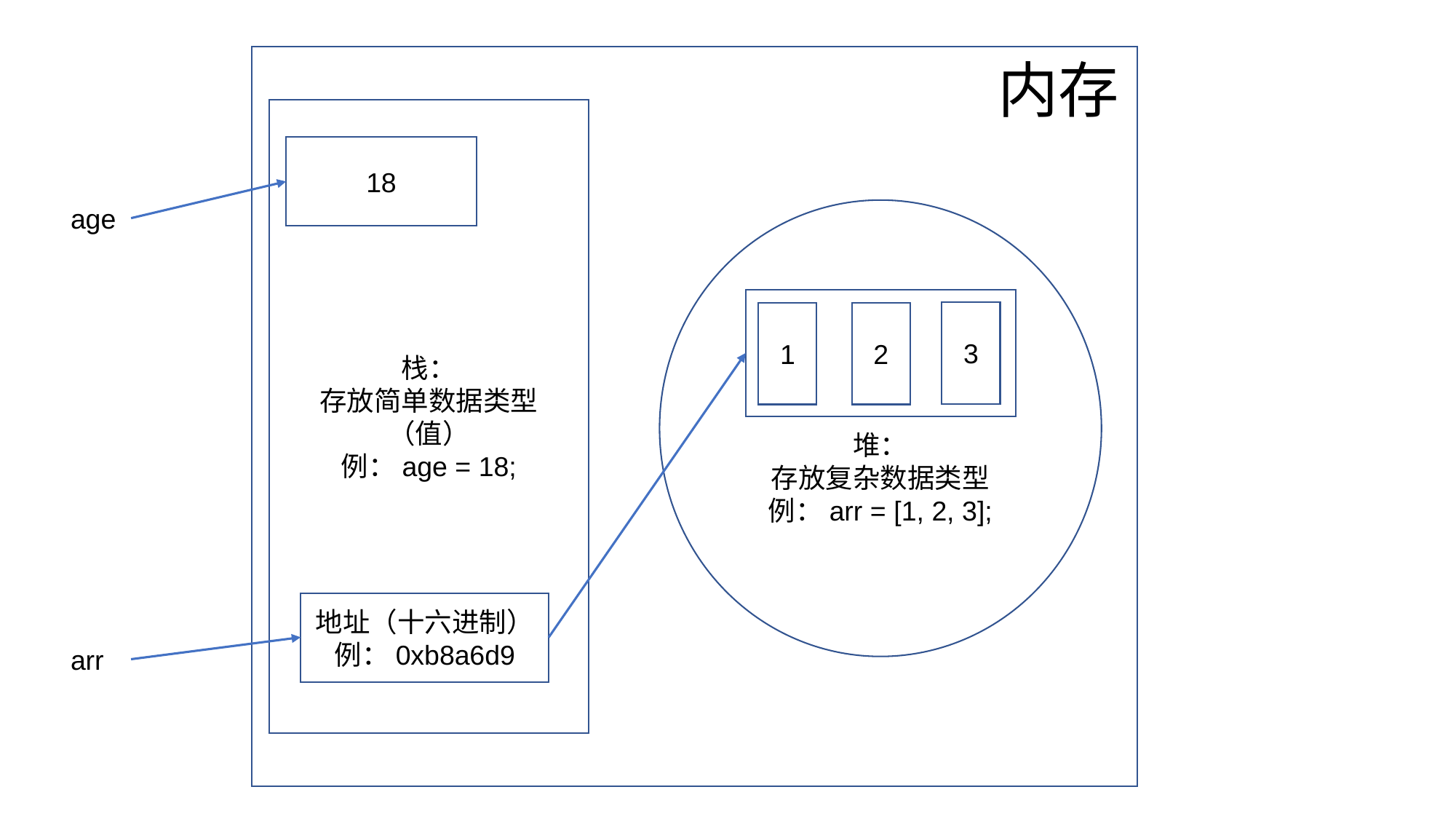

内存
栈：
存放简单数据类型（值）
例：age = 18;
18
age

堆：
存放复杂数据类型
例：arr = [1, 2, 3];

3
1
2
地址（十六进制）
例：0xb8a6d9
arr